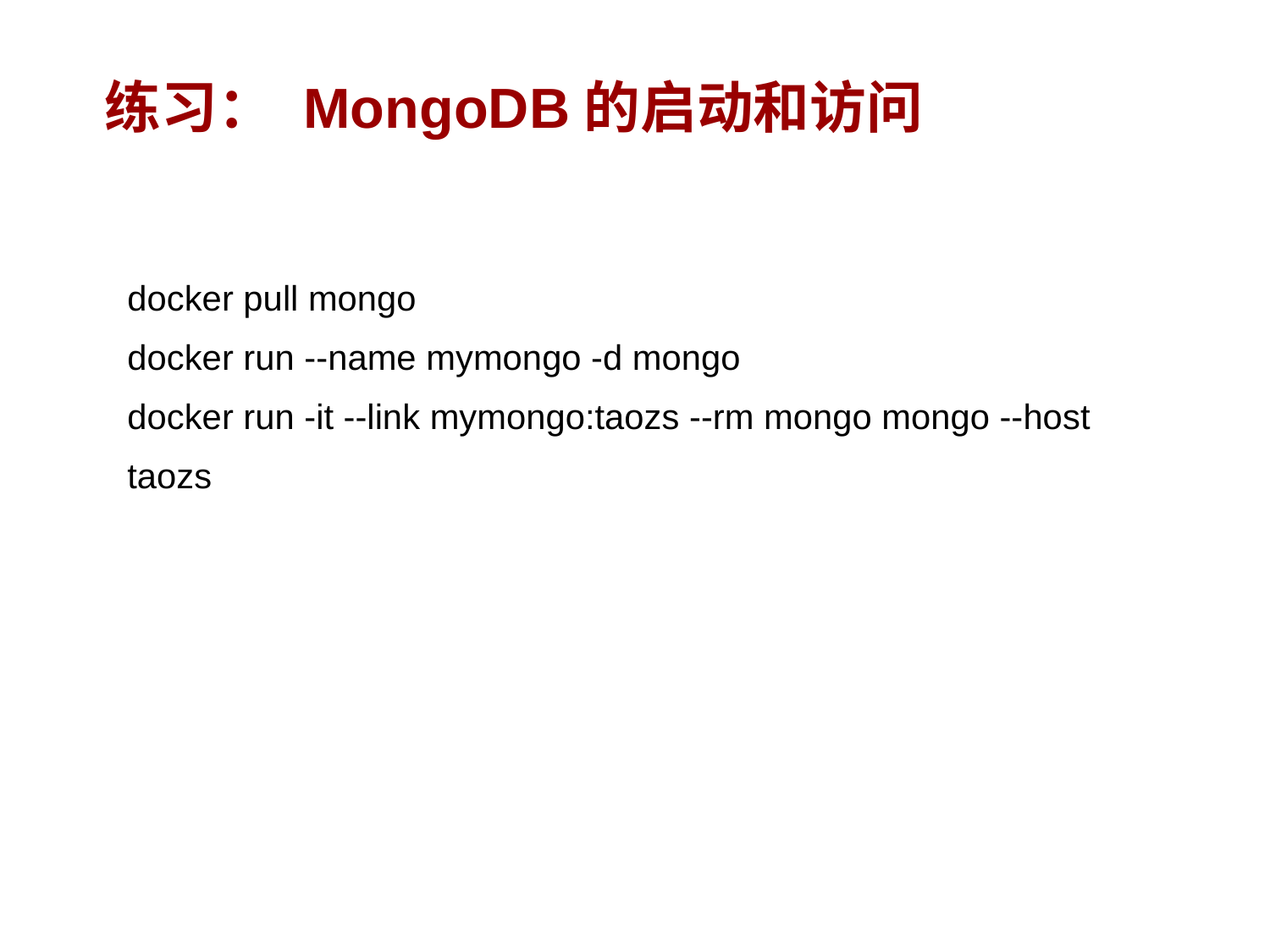

# 练习： MongoDB的启动和访问
docker pull mongo
docker run --name mymongo -d mongo
docker run -it --link mymongo:taozs --rm mongo mongo --host taozs